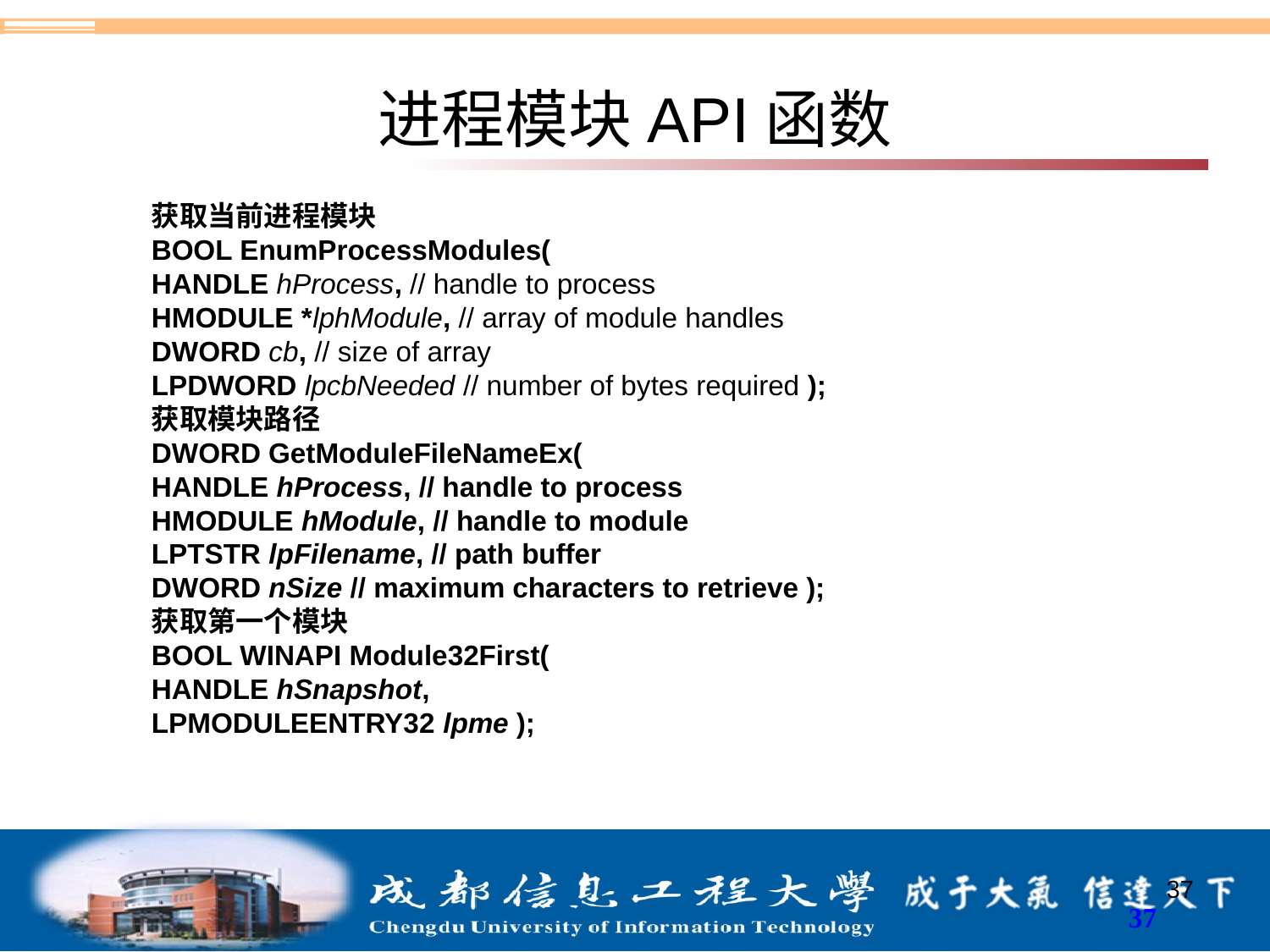

# 进程模块API函数
获取当前进程模块
BOOL EnumProcessModules(
HANDLE hProcess, // handle to process
HMODULE *lphModule, // array of module handles
DWORD cb, // size of array
LPDWORD lpcbNeeded // number of bytes required );
获取模块路径
DWORD GetModuleFileNameEx(
HANDLE hProcess, // handle to process
HMODULE hModule, // handle to module
LPTSTR lpFilename, // path buffer
DWORD nSize // maximum characters to retrieve );
获取第一个模块
BOOL WINAPI Module32First(
HANDLE hSnapshot,
LPMODULEENTRY32 lpme );